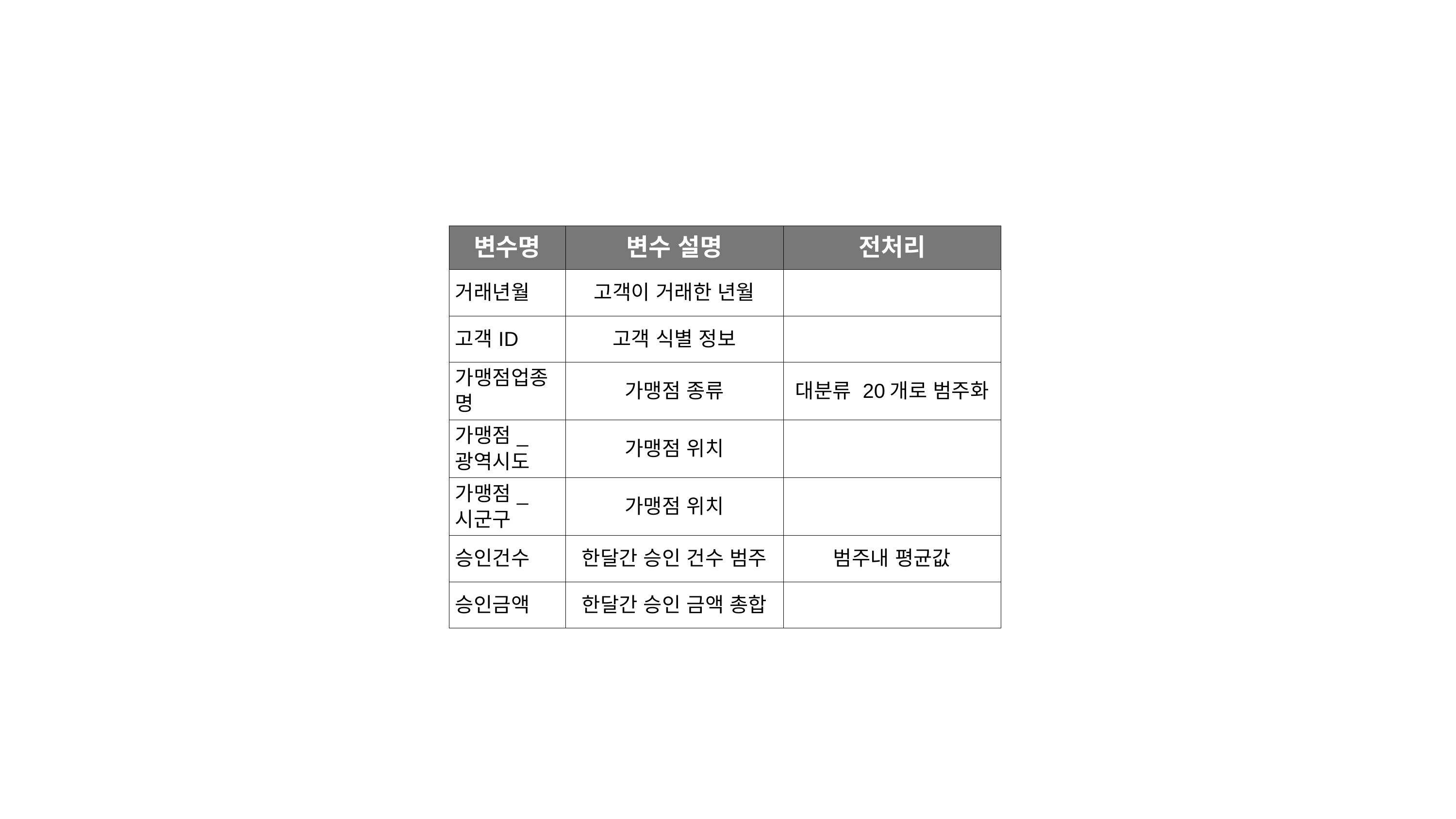

| 변수명 | 변수 설명 | 전처리 |
| --- | --- | --- |
| 거래년월 | 고객이 거래한 년월 |  |
| 고객ID | 고객 식별 정보 |  |
| 가맹점업종명 | 가맹점 종류 | 대분류 20개로 범주화 |
| 가맹점\_광역시도 | 가맹점 위치 |  |
| 가맹점\_시군구 | 가맹점 위치 |  |
| 승인건수 | 한달간 승인 건수 범주 | 범주내 평균값 |
| 승인금액 | 한달간 승인 금액 총합 |  |